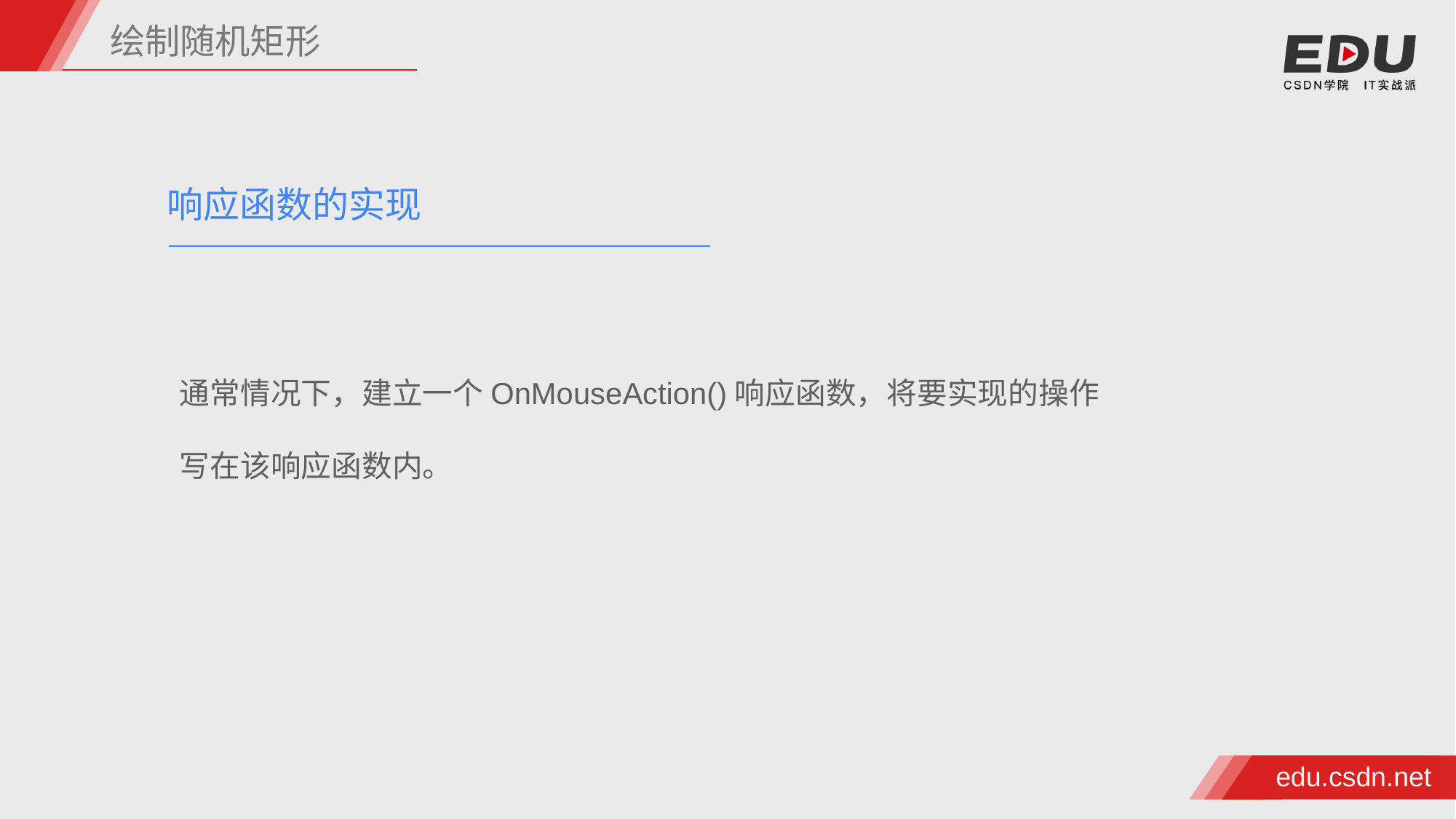

绘制随机矩形
响应函数的实现
通常情况下，建立一个OnMouseAction()响应函数，将要实现的操作写在该响应函数内。